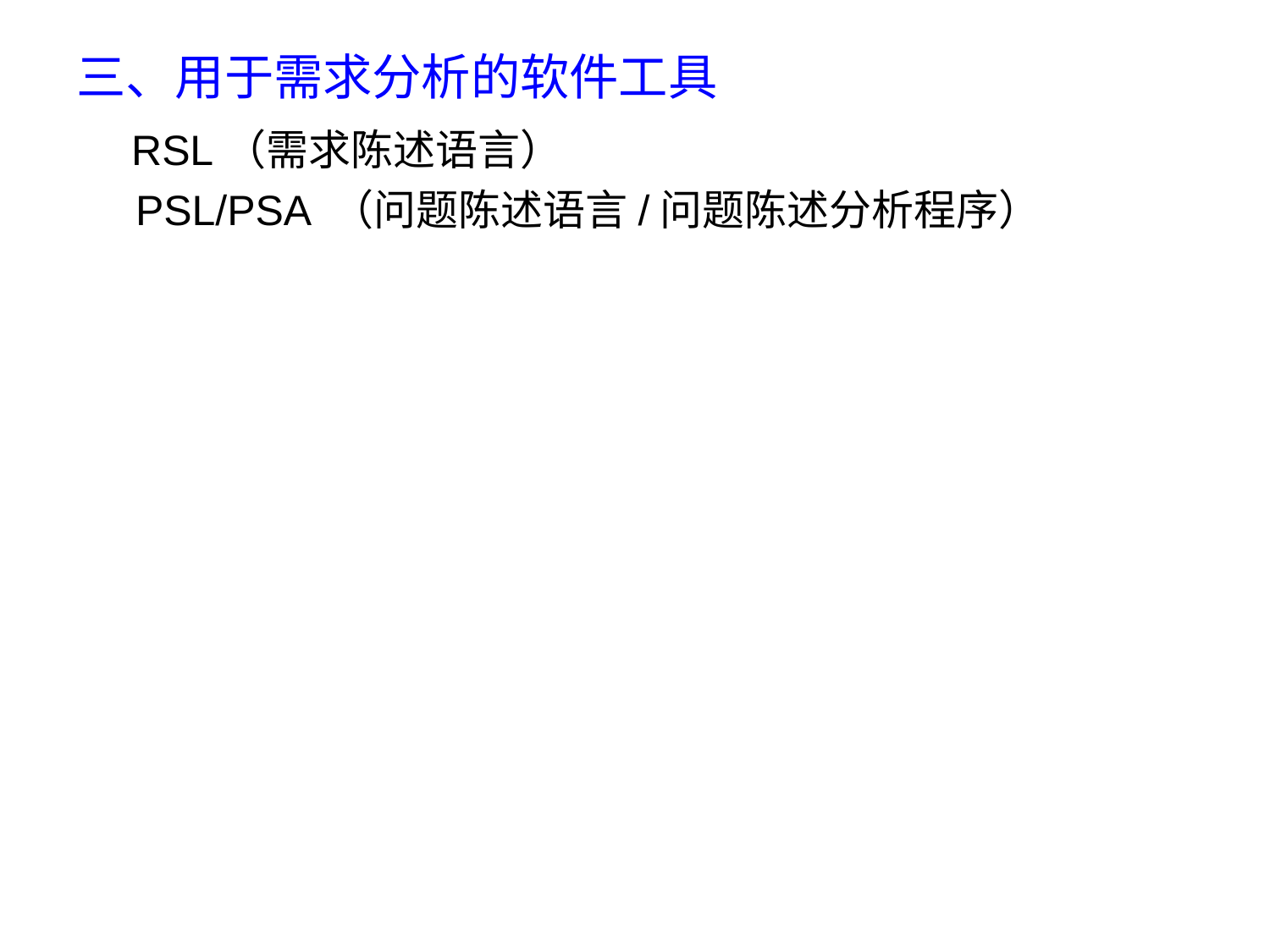

三、用于需求分析的软件工具
    RSL（需求陈述语言）
     PSL/PSA （问题陈述语言/问题陈述分析程序）